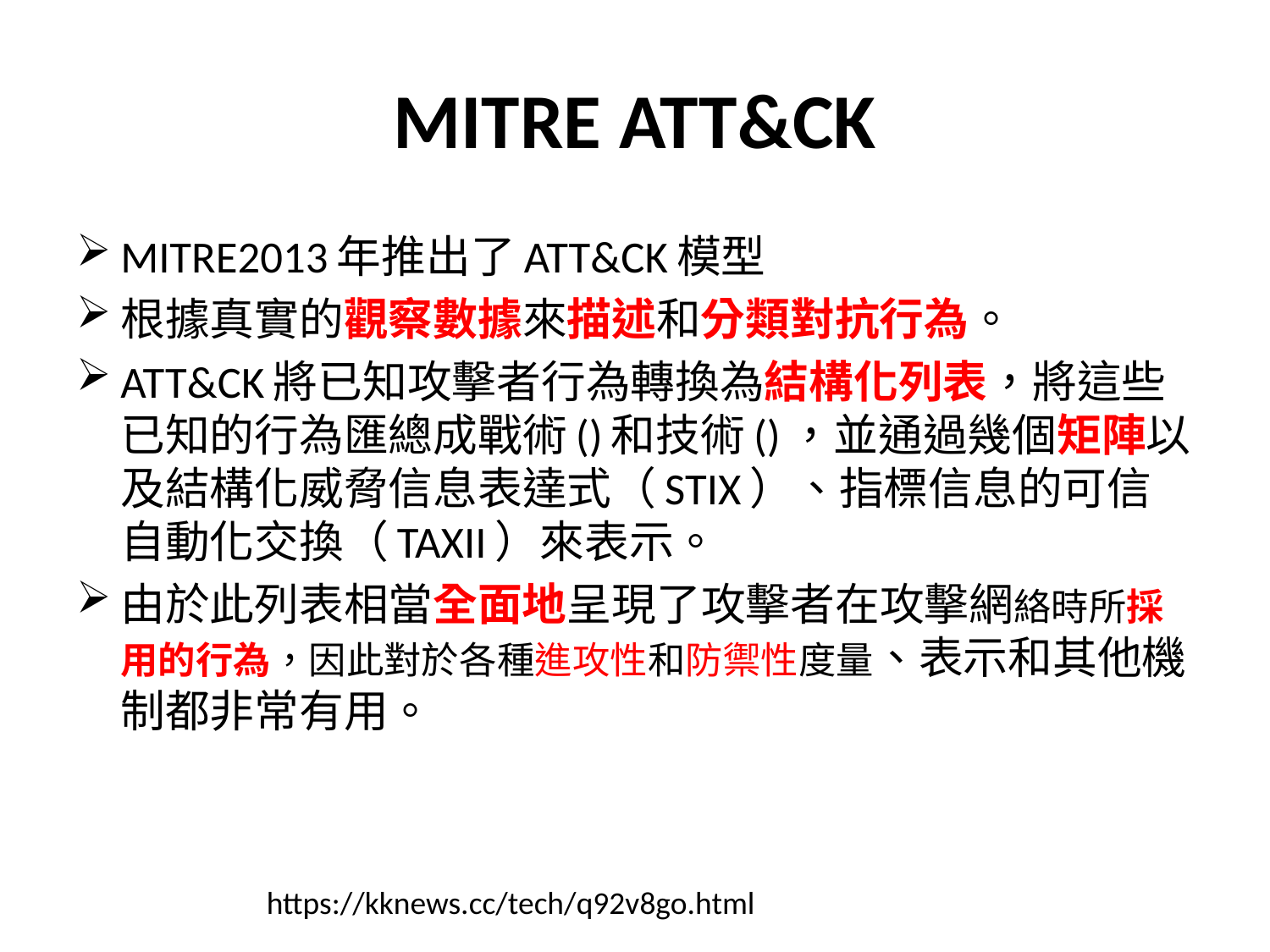

# MITRE ATT&CK
MITRE2013年推出了ATT&CK模型
根據真實的觀察數據來描述和分類對抗行為。
ATT&CK將已知攻擊者行為轉換為結構化列表，將這些已知的行為匯總成戰術()和技術()，並通過幾個矩陣以及結構化威脅信息表達式（STIX）、指標信息的可信自動化交換（TAXII）來表示。
由於此列表相當全面地呈現了攻擊者在攻擊網絡時所採用的行為，因此對於各種進攻性和防禦性度量、表示和其他機制都非常有用。
https://kknews.cc/tech/q92v8go.html